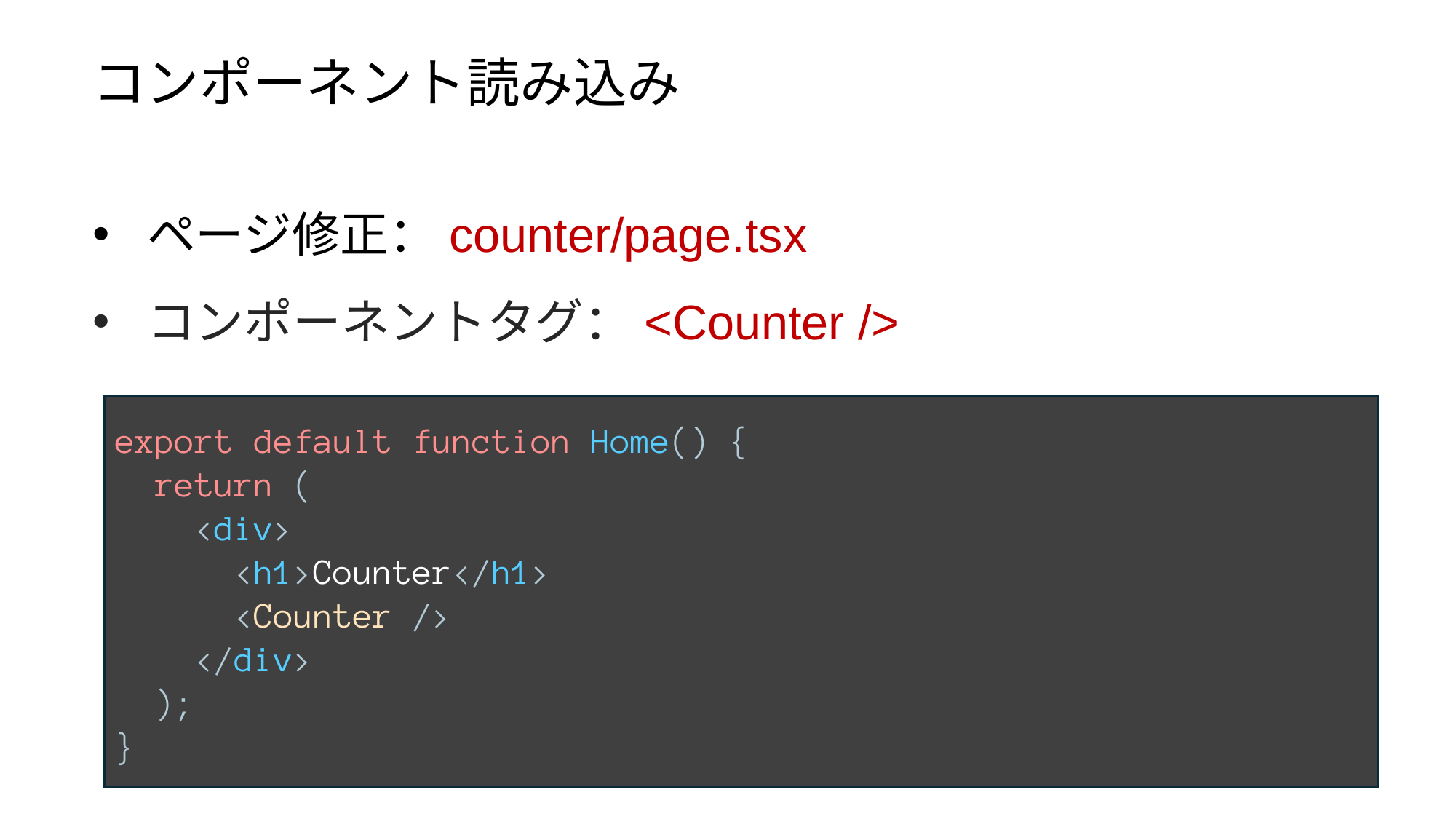

コンポーネント読み込み
ページ修正：counter/page.tsx
コンポーネントタグ：<Counter />
export default function Home() {
  return (
    <div>
      <h1>Counter</h1>
      <Counter />
    </div>
  );
}